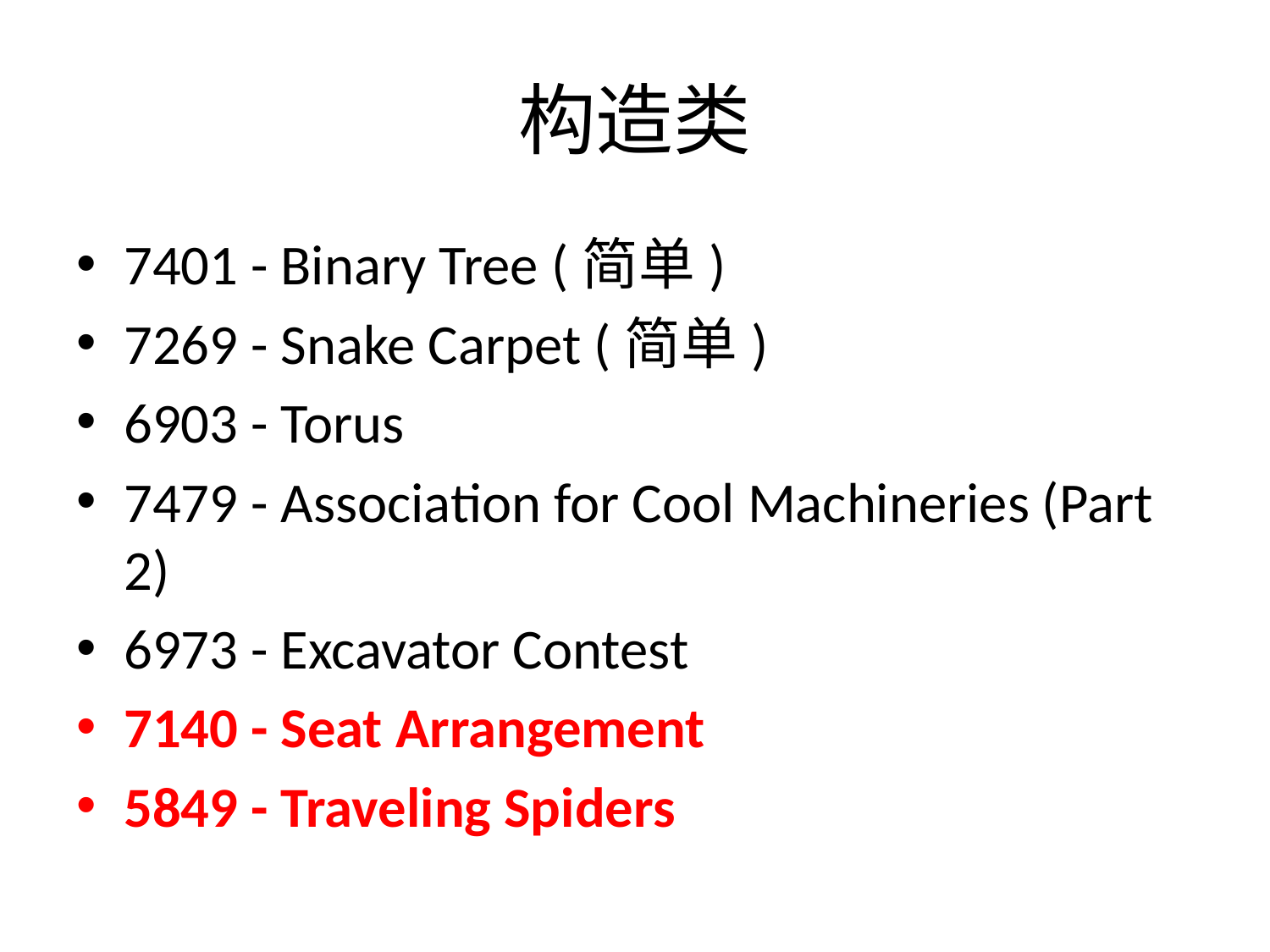

# 构造类
7401 - Binary Tree (简单)
7269 - Snake Carpet (简单)
6903 - Torus
7479 - Association for Cool Machineries (Part 2)
6973 - Excavator Contest
7140 - Seat Arrangement
5849 - Traveling Spiders